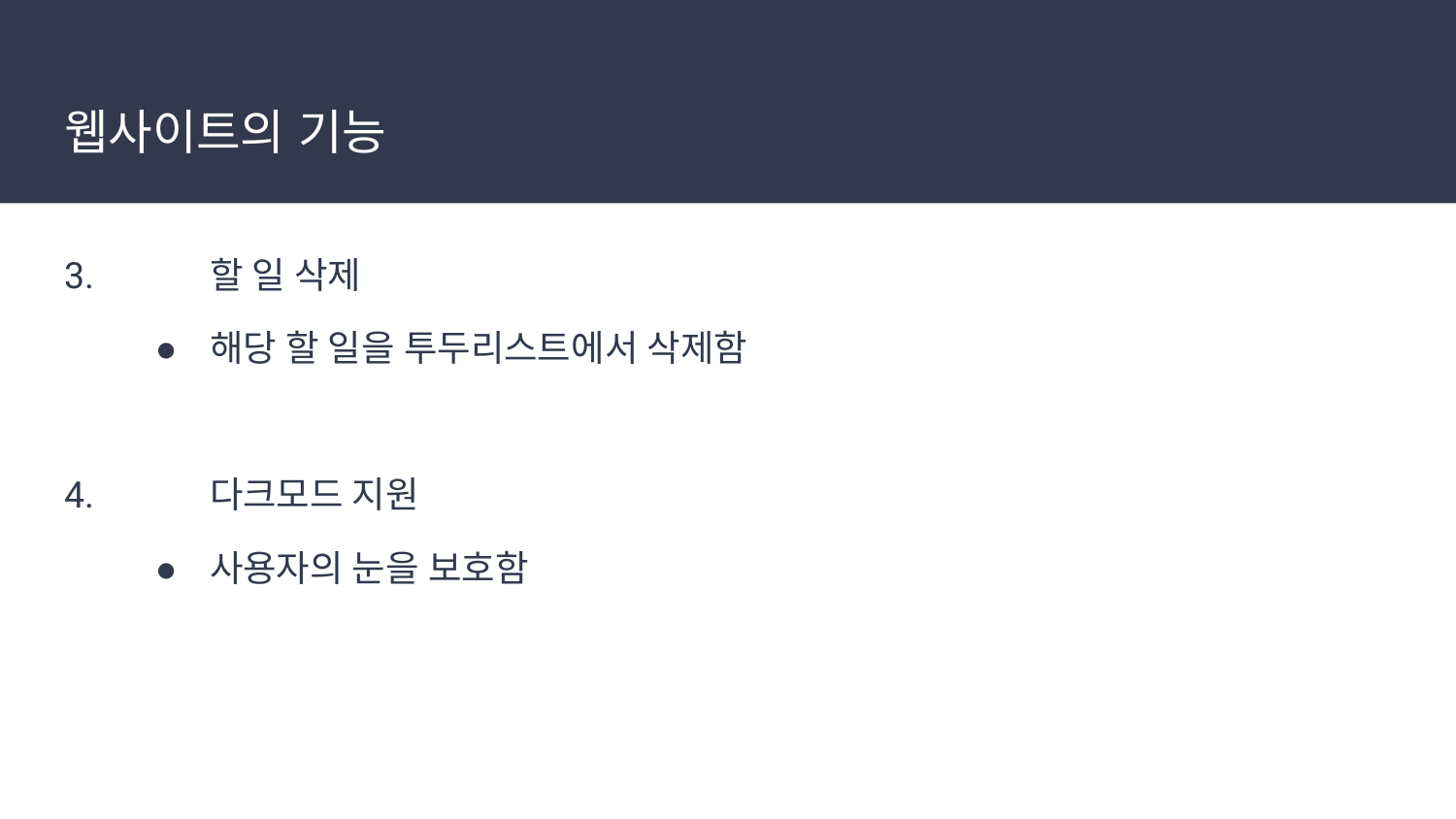

# 웹사이트의 기능
3. 	할 일 삭제
해당 할 일을 투두리스트에서 삭제함

4.	다크모드 지원
사용자의 눈을 보호함